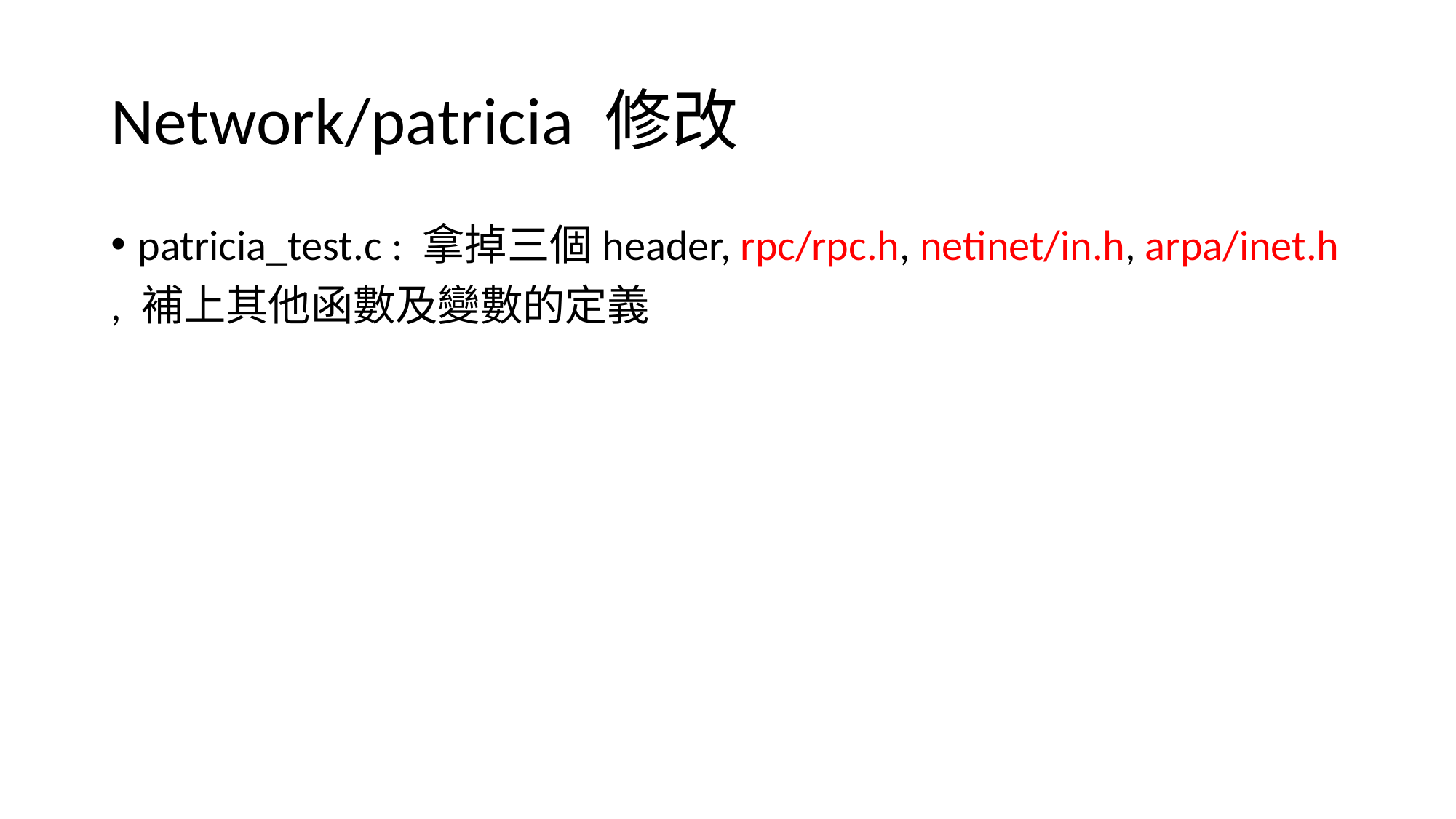

# Network/patricia 修改
patricia_test.c : 拿掉三個header, rpc/rpc.h, netinet/in.h, arpa/inet.h
, 補上其他函數及變數的定義